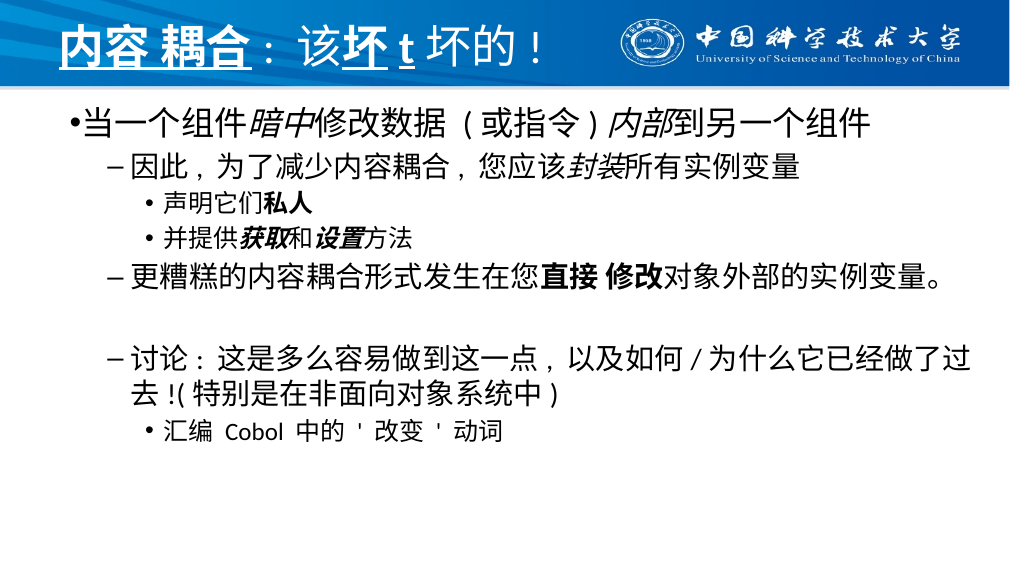

# 内容 耦合: 该坏t坏的!
当一个组件暗中修改数据 (或指令)内部到另一个组件
因此, 为了减少内容耦合, 您应该封装所有实例变量
声明它们私人
并提供获取和设置方法
更糟糕的内容耦合形式发生在您直接 修改对象外部的实例变量。

讨论: 这是多么容易做到这一点, 以及如何/为什么它已经做了过去!(特别是在非面向对象系统中)
汇编 Cobol 中的 ' 改变 ' 动词